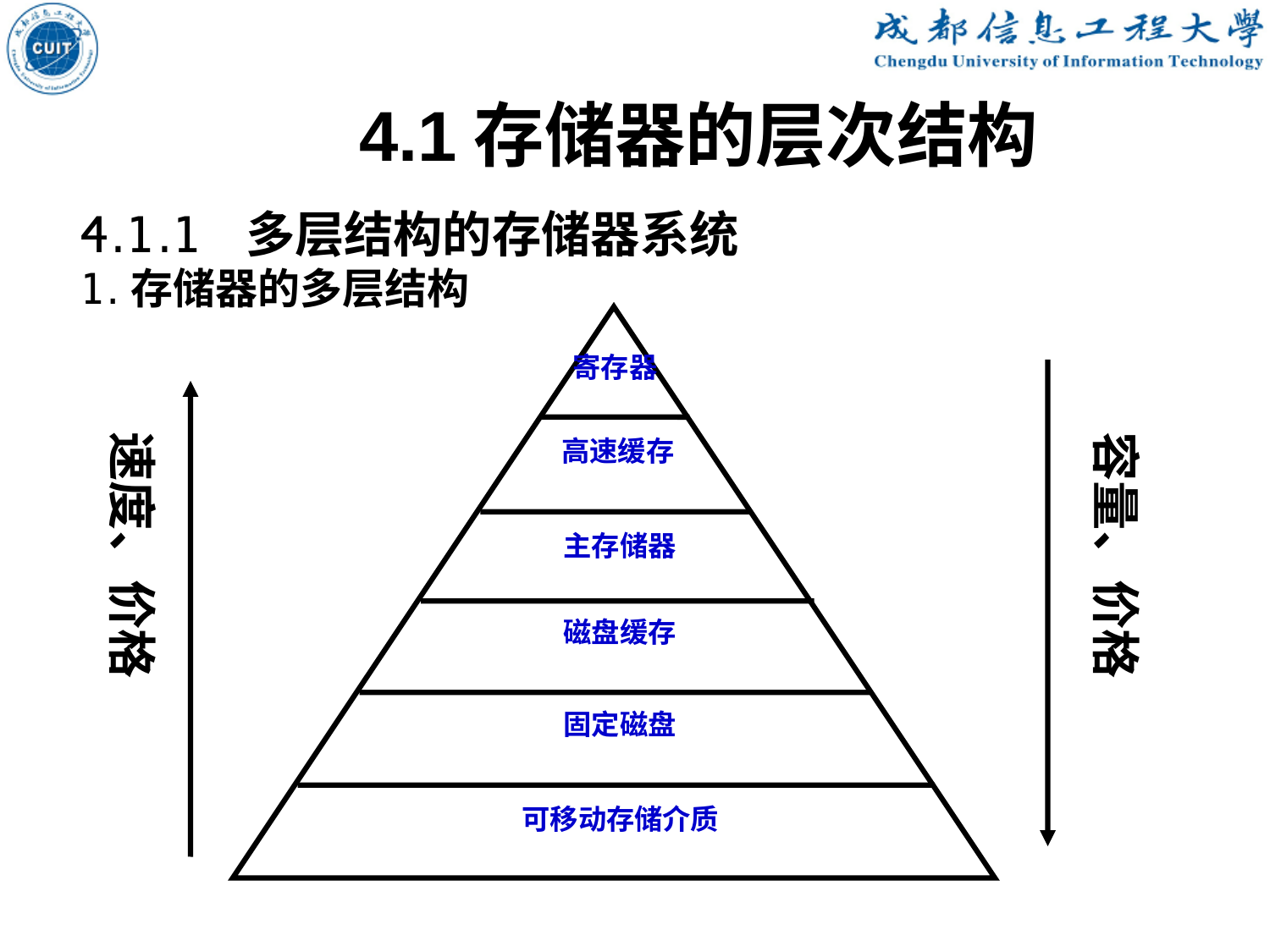

4.1存储器的层次结构
4.1.1  多层结构的存储器系统
1.存储器的多层结构

寄存器

高速缓存

主存储器

磁盘缓存

固定磁盘

可移动存储介质

速度、价格
容量、价格